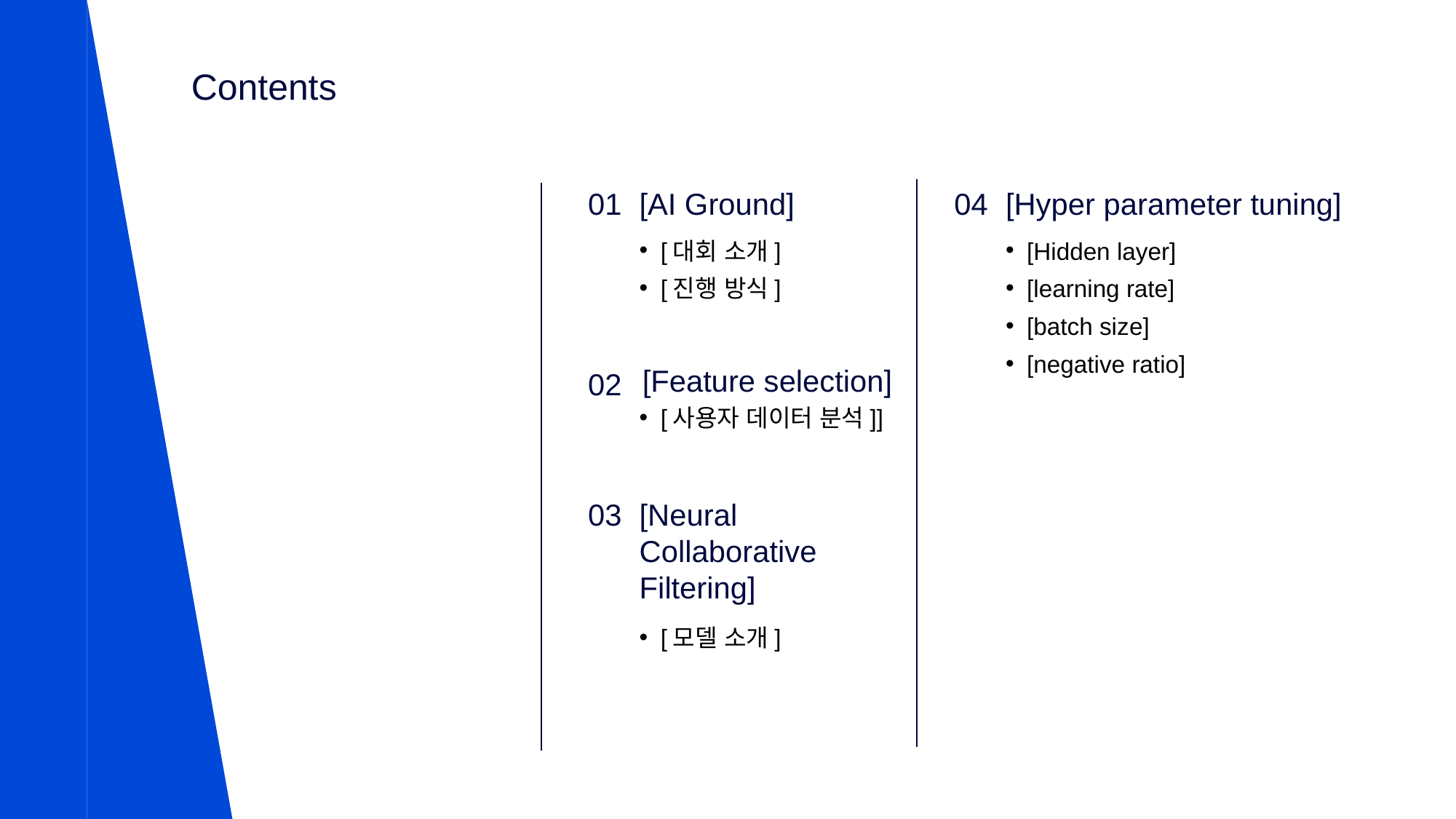

Contents
01
[AI Ground]
[대회 소개]
[진행 방식]
04
[Hyper parameter tuning]
[Hidden layer]
[learning rate]
[batch size]
[negative ratio]

[사용자 데이터 분석]]
[Feature selection]
02
03
[Neural
Collaborative
Filtering]
[모델 소개]